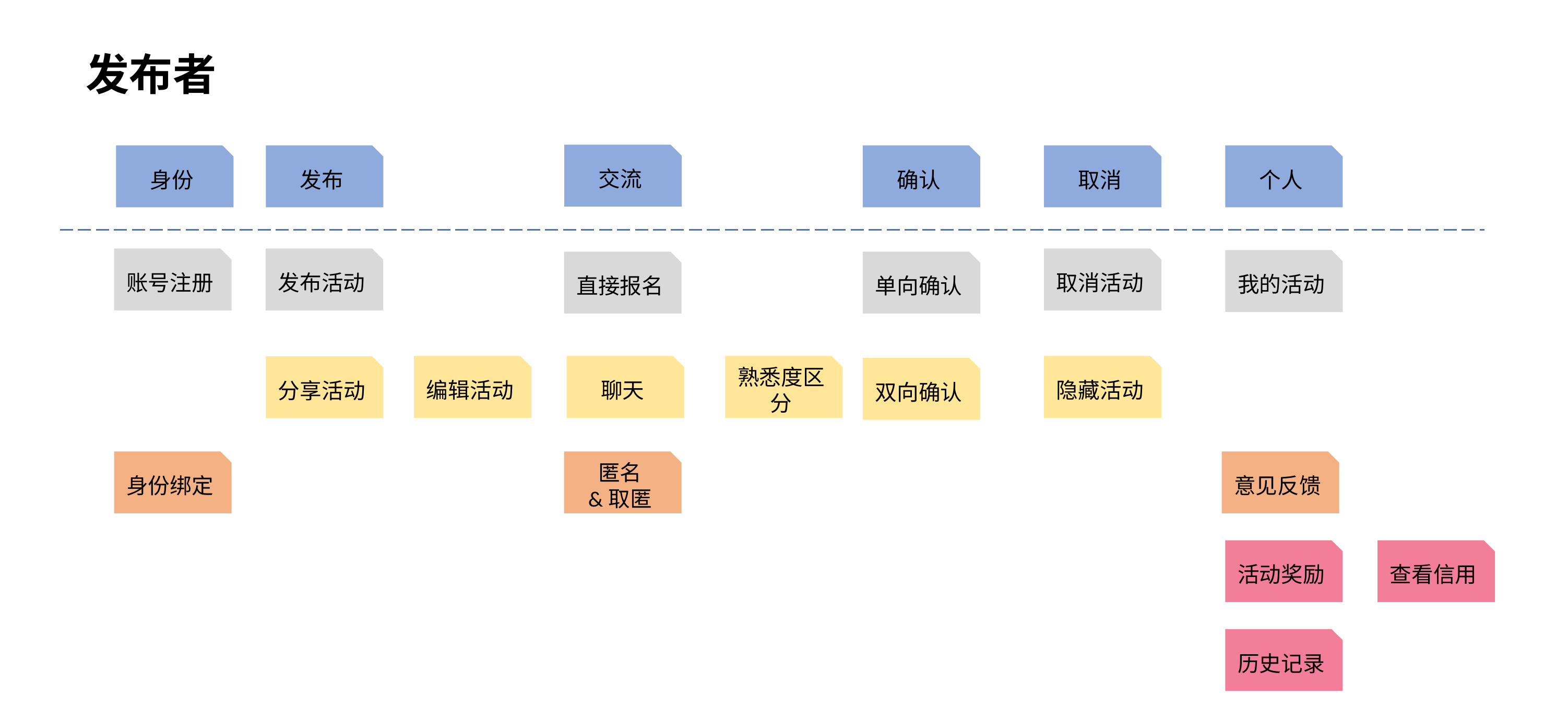

发布者
交流
发布
个人
身份
确认
取消
发布活动
账号注册
取消活动
我的活动
直接报名
单向确认
聊天
编辑活动
隐藏活动
熟悉度区分
分享活动
双向确认
身份绑定
匿名
&取匿
意见反馈
活动奖励
查看信用
历史记录